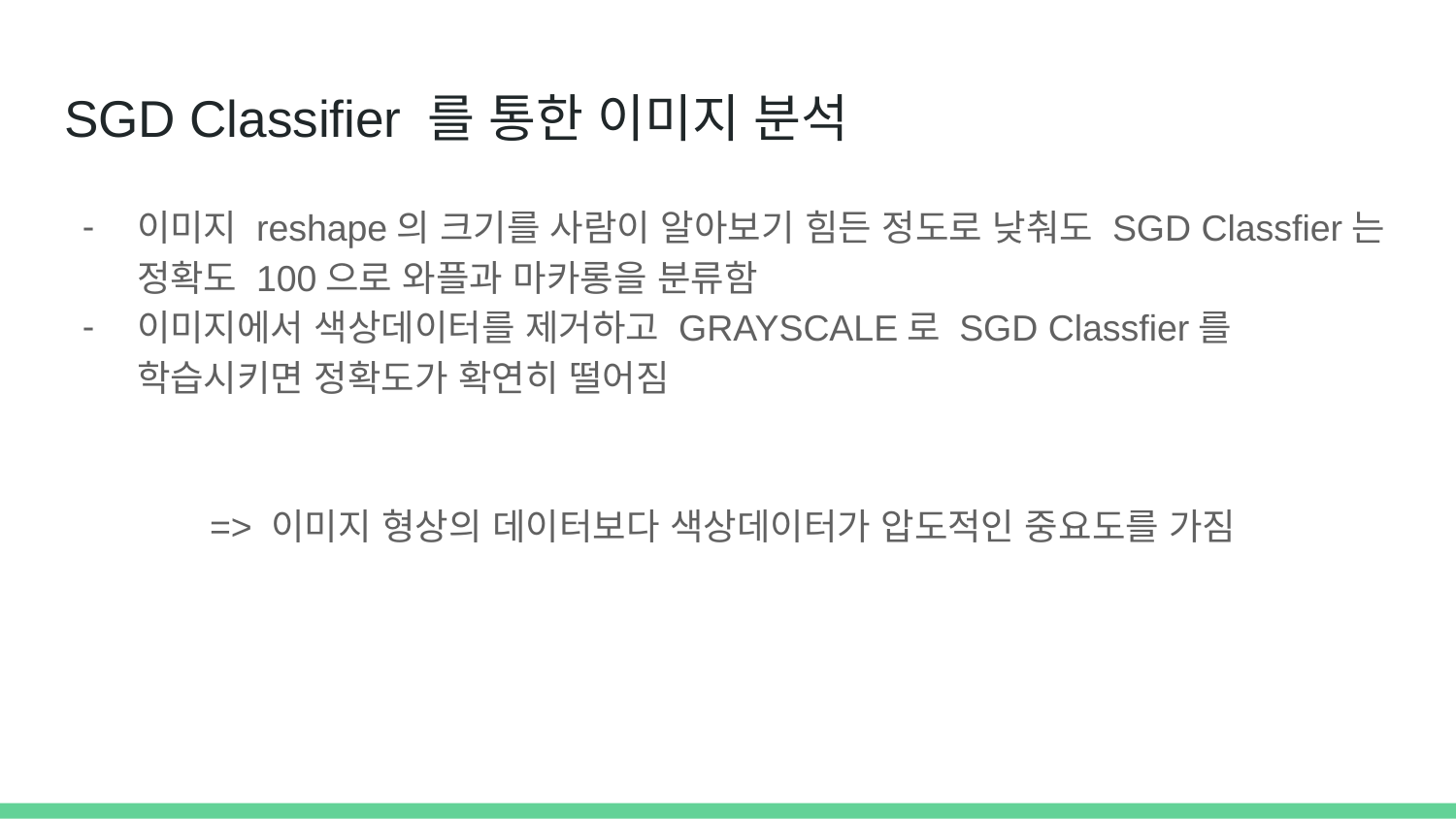

# SGD Classifier 를 통한 이미지 분석
이미지 reshape의 크기를 사람이 알아보기 힘든 정도로 낮춰도 SGD Classfier는 정확도 100으로 와플과 마카롱을 분류함
이미지에서 색상데이터를 제거하고 GRAYSCALE로 SGD Classfier를 학습시키면 정확도가 확연히 떨어짐

	=> 이미지 형상의 데이터보다 색상데이터가 압도적인 중요도를 가짐